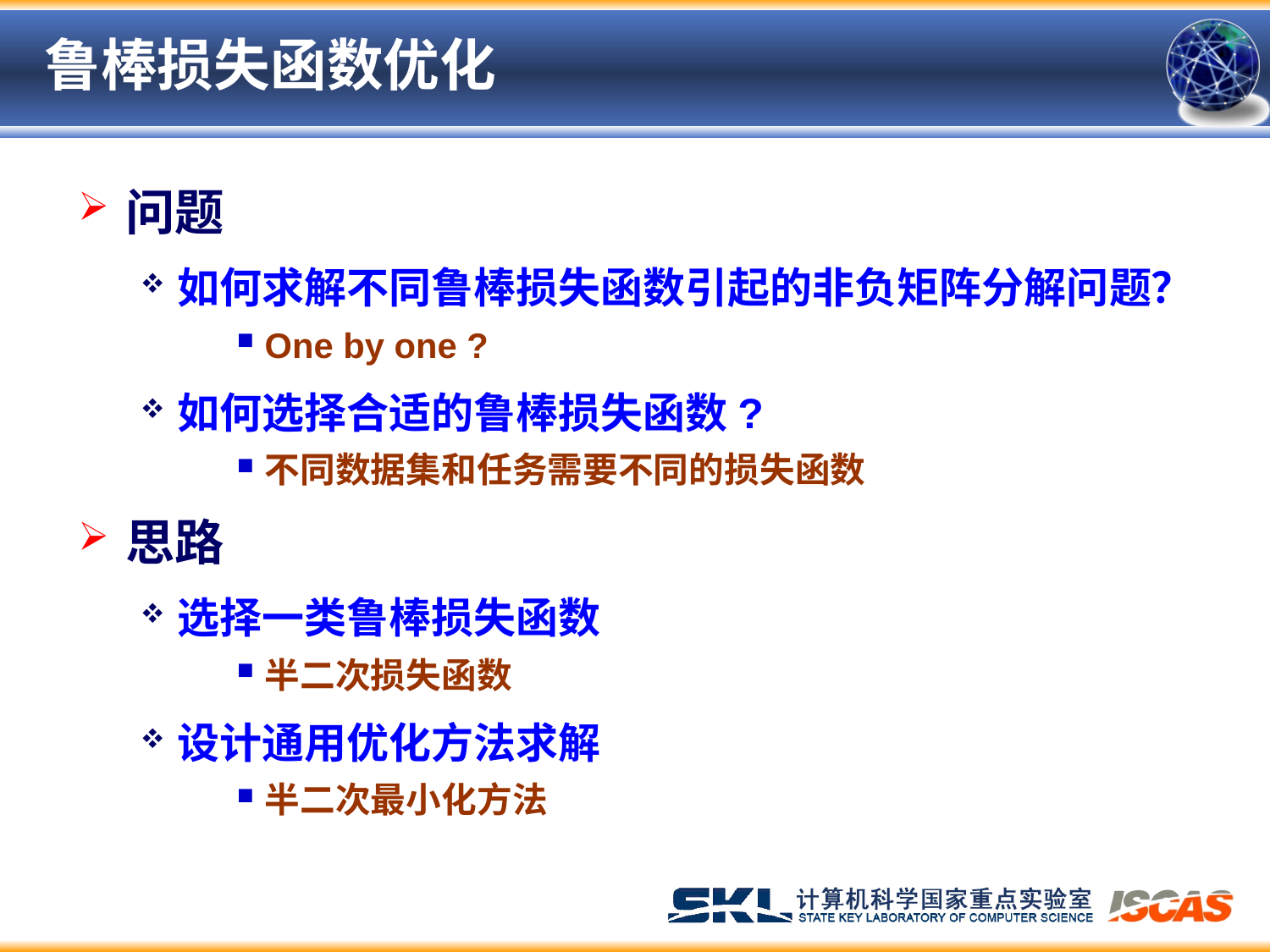

# 鲁棒损失函数优化
问题
如何求解不同鲁棒损失函数引起的非负矩阵分解问题？
One by one ?
如何选择合适的鲁棒损失函数?
不同数据集和任务需要不同的损失函数
思路
选择一类鲁棒损失函数
半二次损失函数
设计通用优化方法求解
半二次最小化方法